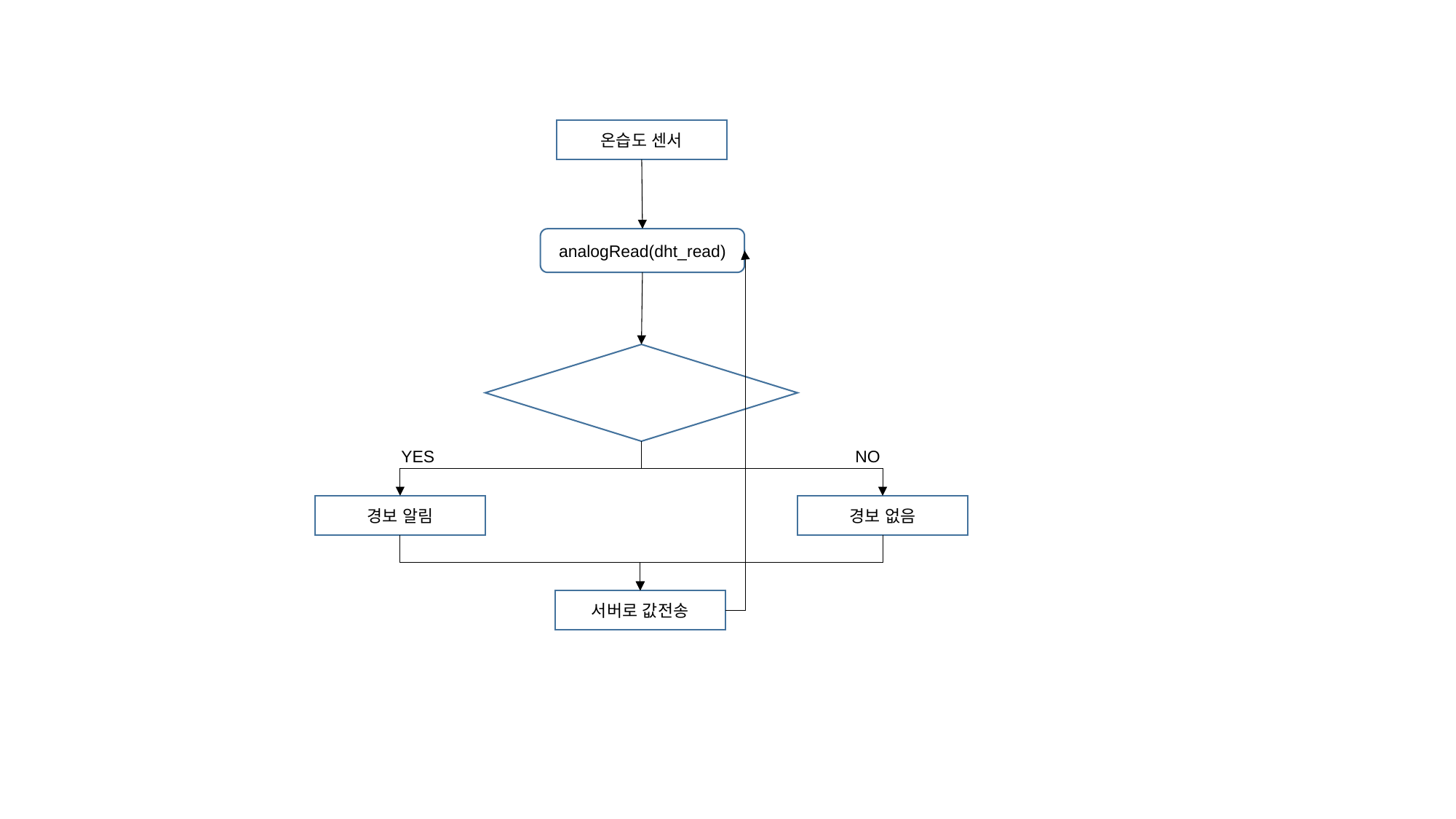

온습도 센서
analogRead(dht_read)

YES
NO
경보 알림
경보 없음
서버로 값전송